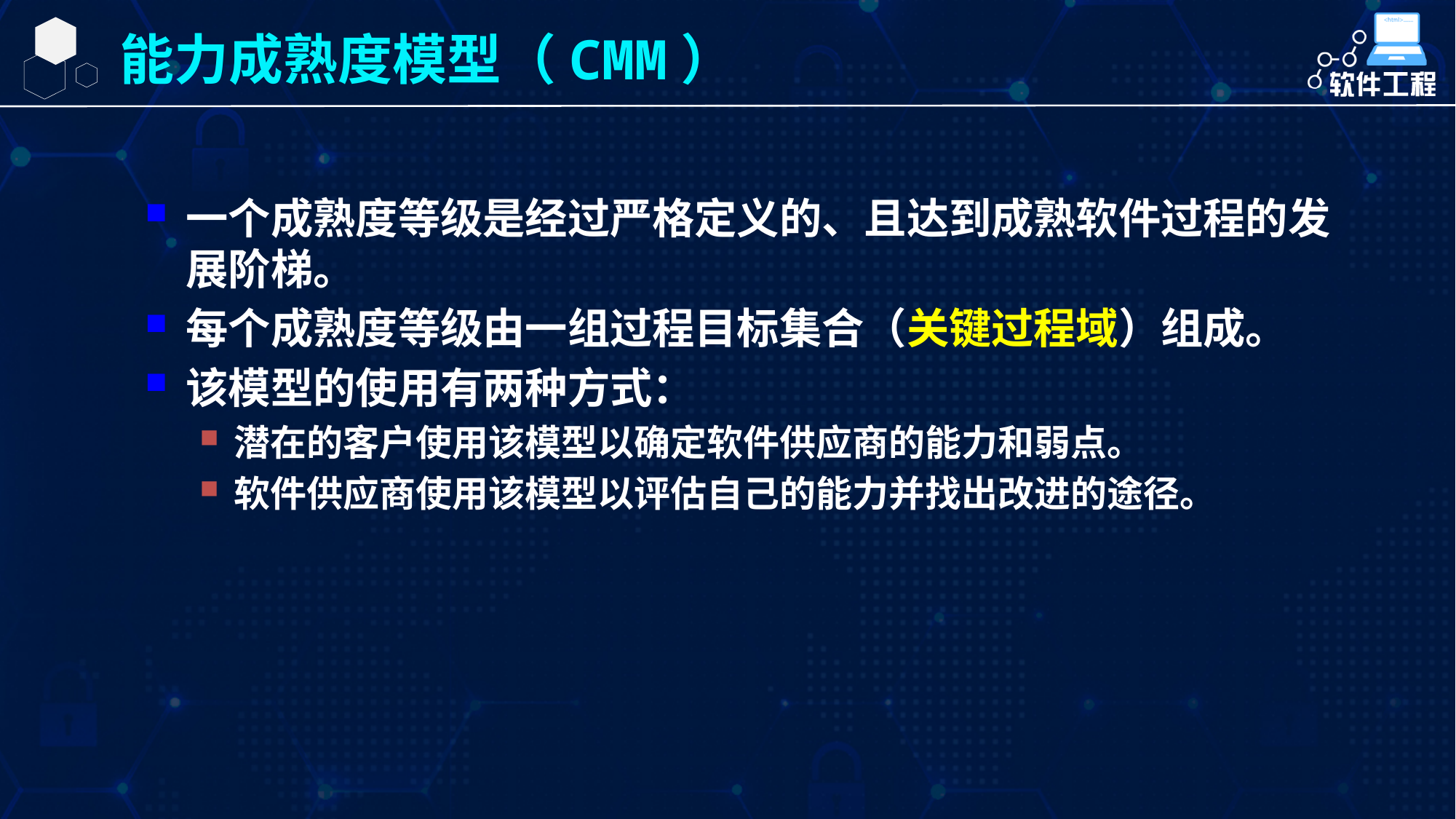

能力成熟度模型（CMM）
一个成熟度等级是经过严格定义的、且达到成熟软件过程的发展阶梯。
每个成熟度等级由一组过程目标集合（关键过程域）组成。
该模型的使用有两种方式：
潜在的客户使用该模型以确定软件供应商的能力和弱点。
软件供应商使用该模型以评估自己的能力并找出改进的途径。